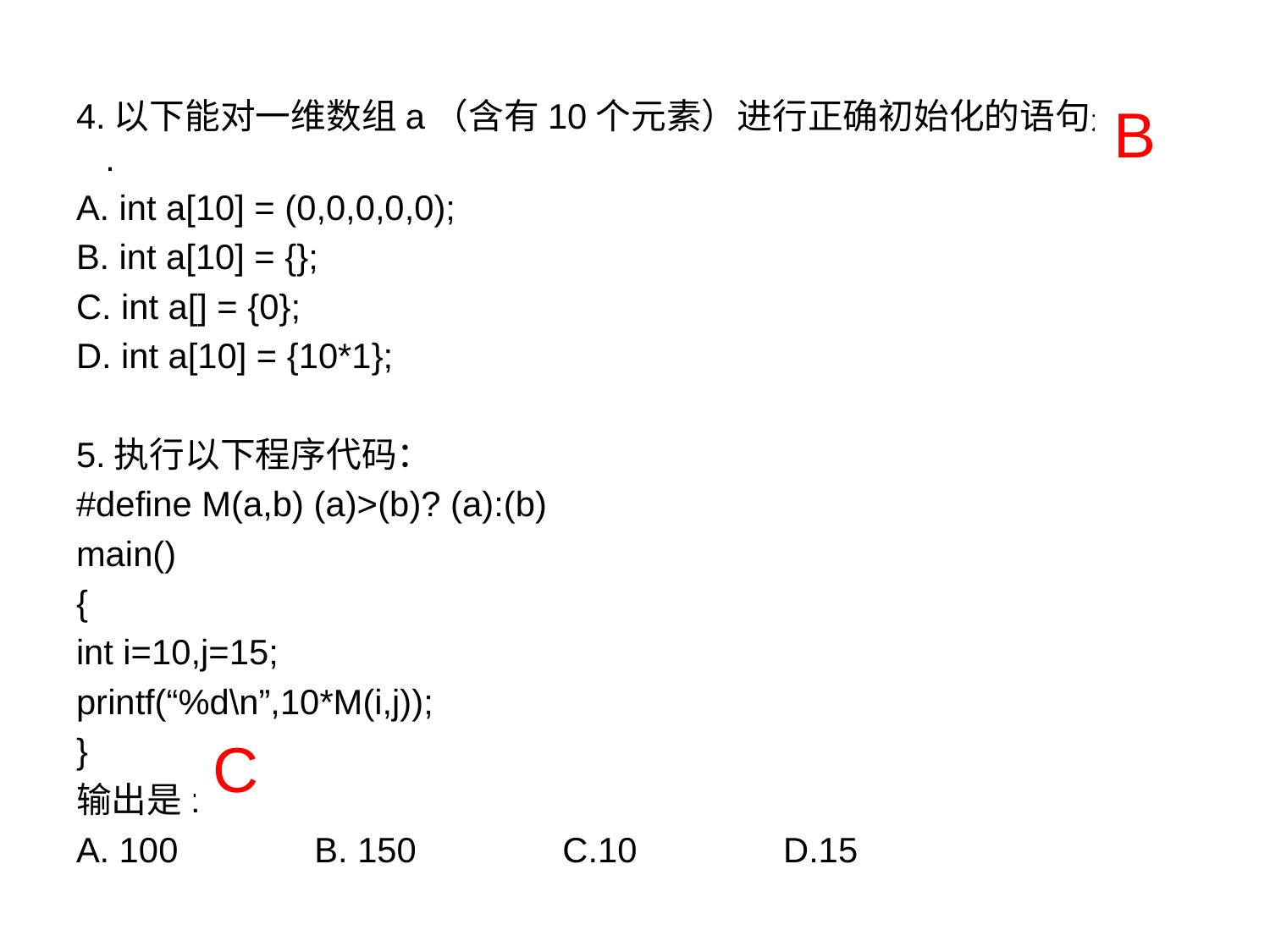

4.以下能对一维数组a（含有10个元素）进行正确初始化的语句是:         .
A. int a[10] = (0,0,0,0,0);
B. int a[10] = {};
C. int a[] = {0};
D. int a[10] = {10*1};

5.执行以下程序代码：
#define M(a,b) (a)>(b)? (a):(b)
main()
{
int i=10,j=15;
printf(“%d\n”,10*M(i,j));
}
输出是:
A. 100              B. 150               C.10               D.15

B
C